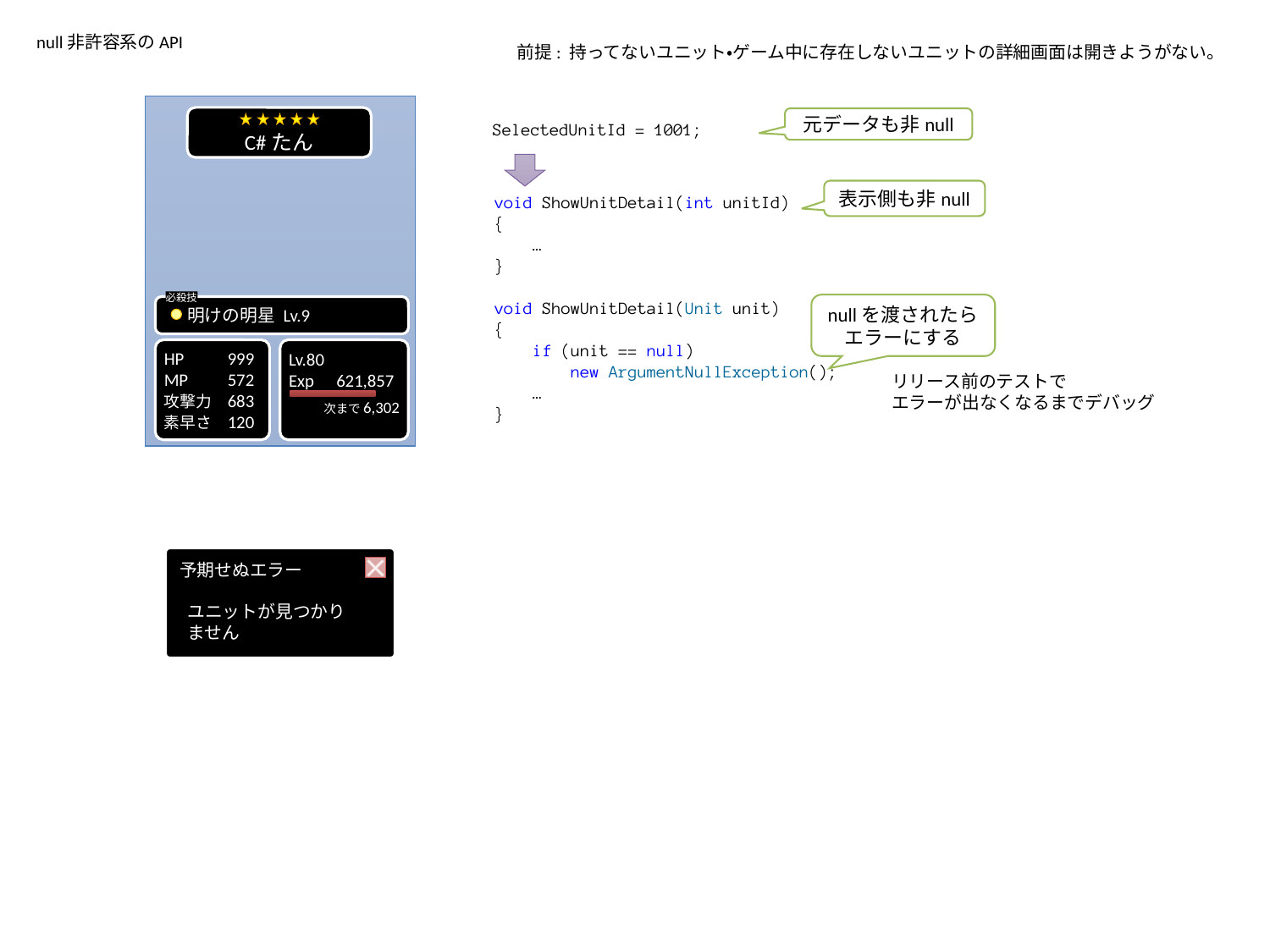

null非許容系のAPI
前提: 持ってないユニット・ゲーム中に存在しないユニットの詳細画面は開きようがない。

C#たん

必殺技
　明けの明星 Lv.9

HP	999
MP	572
攻撃力	683
素早さ	120
Lv.80
Exp	621,857

次まで6,302

元データも非null
SelectedUnitId = 1001;

表示側も非null
void ShowUnitDetail(int unitId)
{
    …
}

void ShowUnitDetail(Unit unit)
{
    if (unit == null)
        new ArgumentNullException();
    …
}
nullを渡されたらエラーにする
リリース前のテストで
エラーが出なくなるまでデバッグ

予期せぬエラー

ユニットが見つかりません